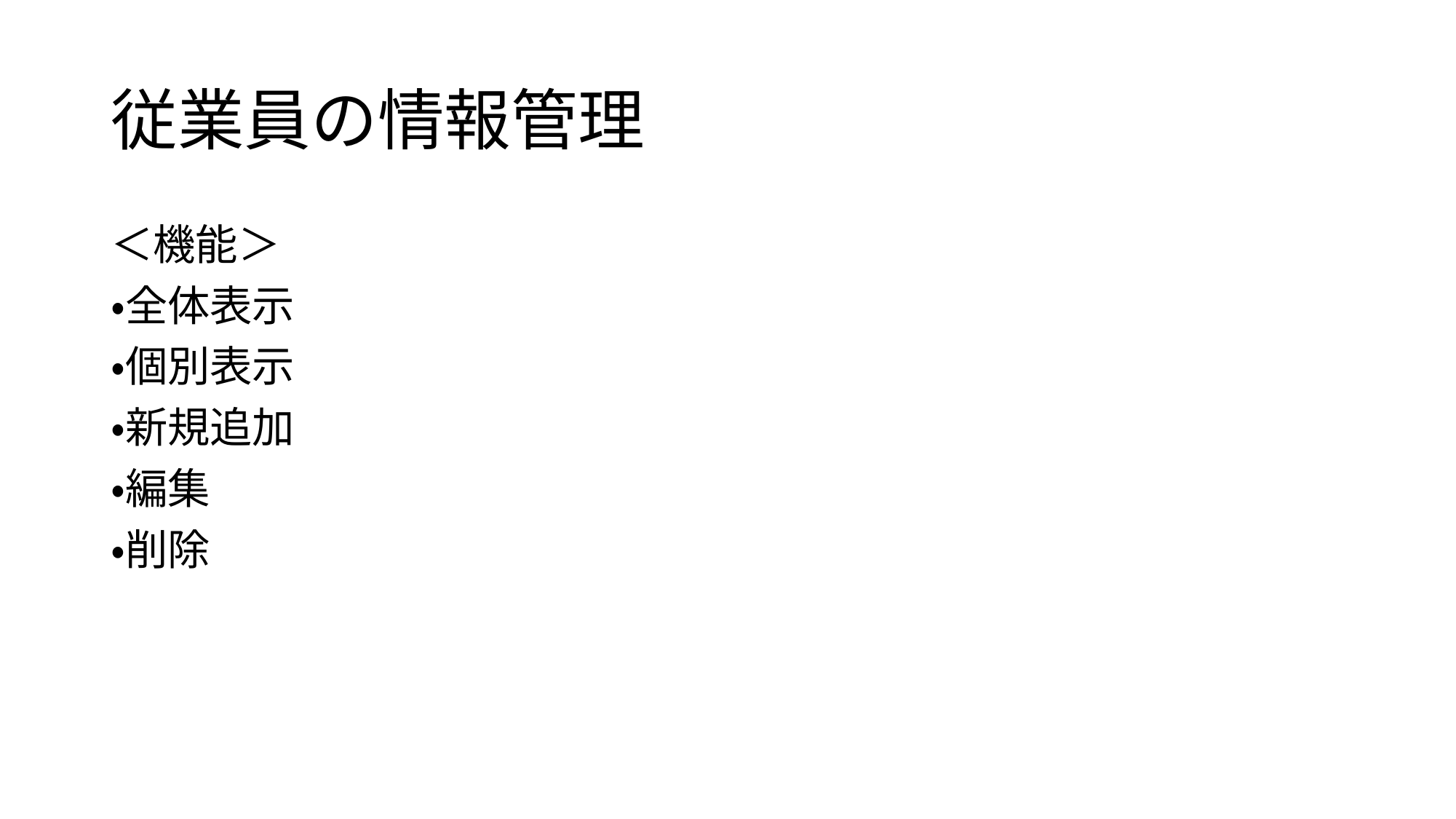

# 従業員の情報管理
＜機能＞
・全体表示
・個別表示
・新規追加
・編集
・削除